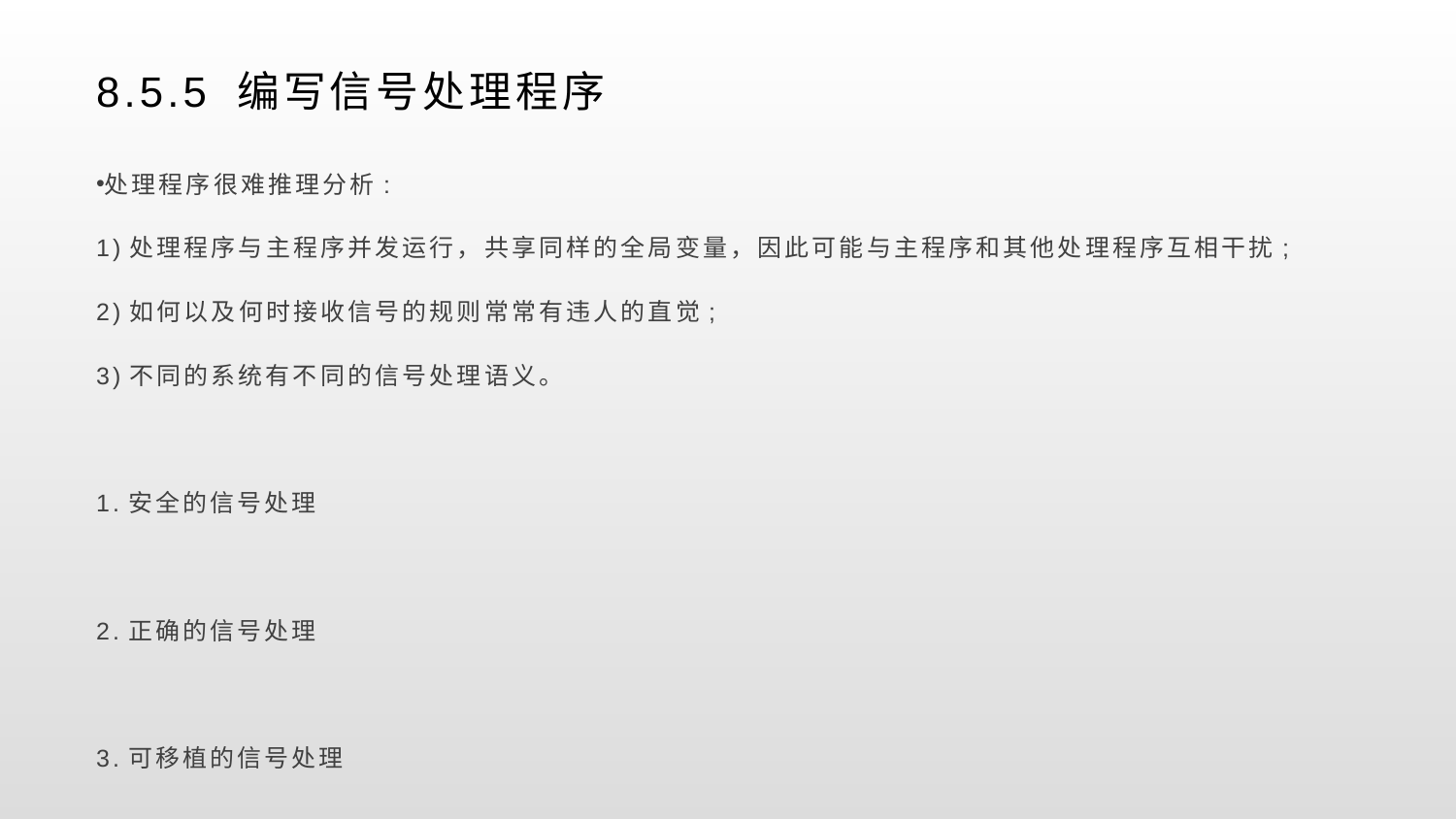

# 8.5.5 编写信号处理程序
处理程序很难推理分析:
1)处理程序与主程序并发运行，共享同样的全局变量，因此可能与主程序和其他处理程序互相干扰;
2)如何以及何时接收信号的规则常常有违人的直觉;
3)不同的系统有不同的信号处理语义。

1.安全的信号处理

2.正确的信号处理

3.可移植的信号处理